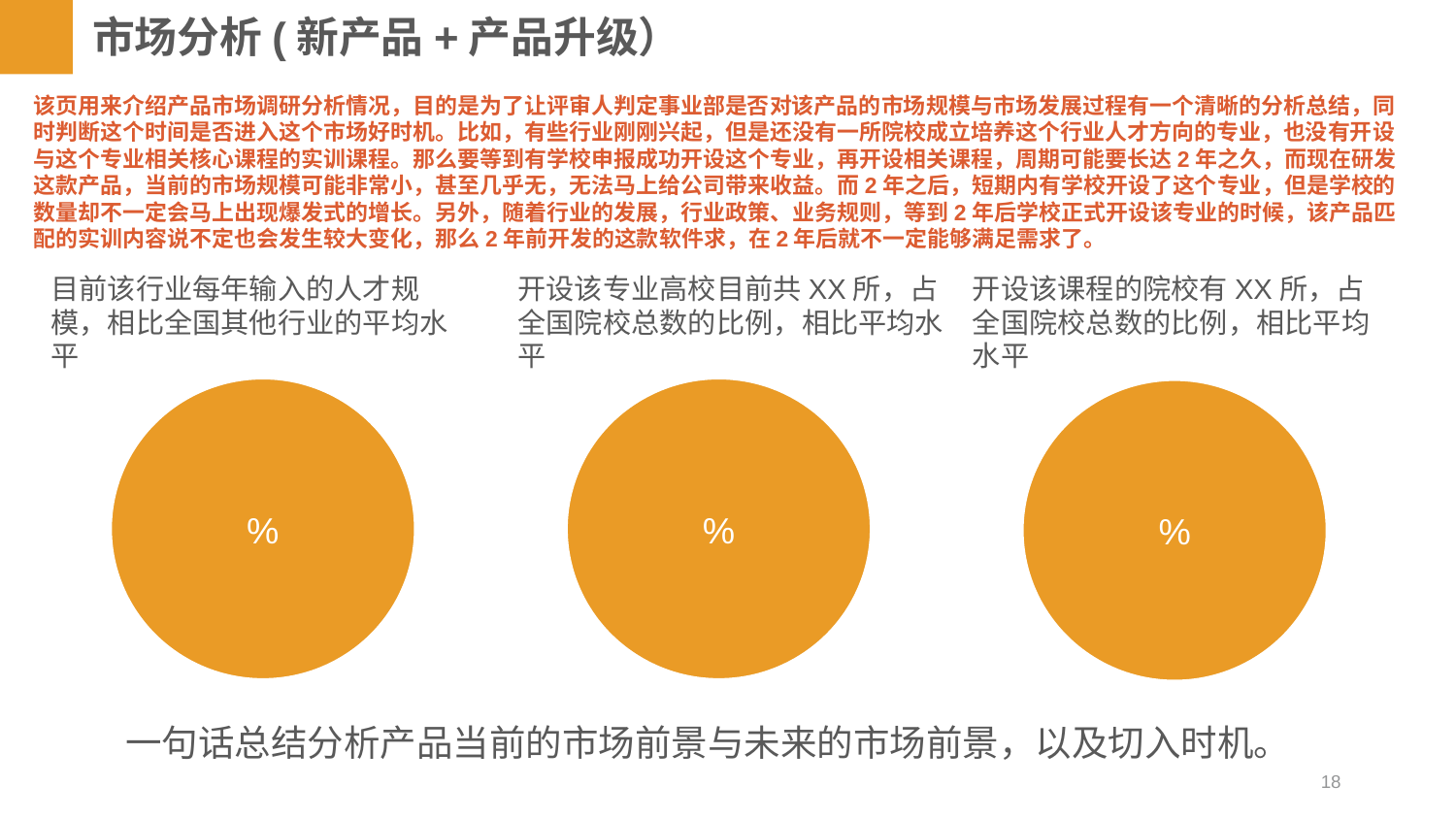

市场分析(新产品+产品升级）
该页用来介绍产品市场调研分析情况，目的是为了让评审人判定事业部是否对该产品的市场规模与市场发展过程有一个清晰的分析总结，同时判断这个时间是否进入这个市场好时机。比如，有些行业刚刚兴起，但是还没有一所院校成立培养这个行业人才方向的专业，也没有开设与这个专业相关核心课程的实训课程。那么要等到有学校申报成功开设这个专业，再开设相关课程，周期可能要长达2年之久，而现在研发这款产品，当前的市场规模可能非常小，甚至几乎无，无法马上给公司带来收益。而2年之后，短期内有学校开设了这个专业，但是学校的数量却不一定会马上出现爆发式的增长。另外，随着行业的发展，行业政策、业务规则，等到2年后学校正式开设该专业的时候，该产品匹配的实训内容说不定也会发生较大变化，那么2年前开发的这款软件求，在2年后就不一定能够满足需求了。
开设该专业高校目前共XX所，占全国院校总数的比例，相比平均水平

目前该行业每年输入的人才规模，相比全国其他行业的平均水平
开设该课程的院校有XX所，占全国院校总数的比例，相比平均水平
%
%
%
一句话总结分析产品当前的市场前景与未来的市场前景，以及切入时机。
18